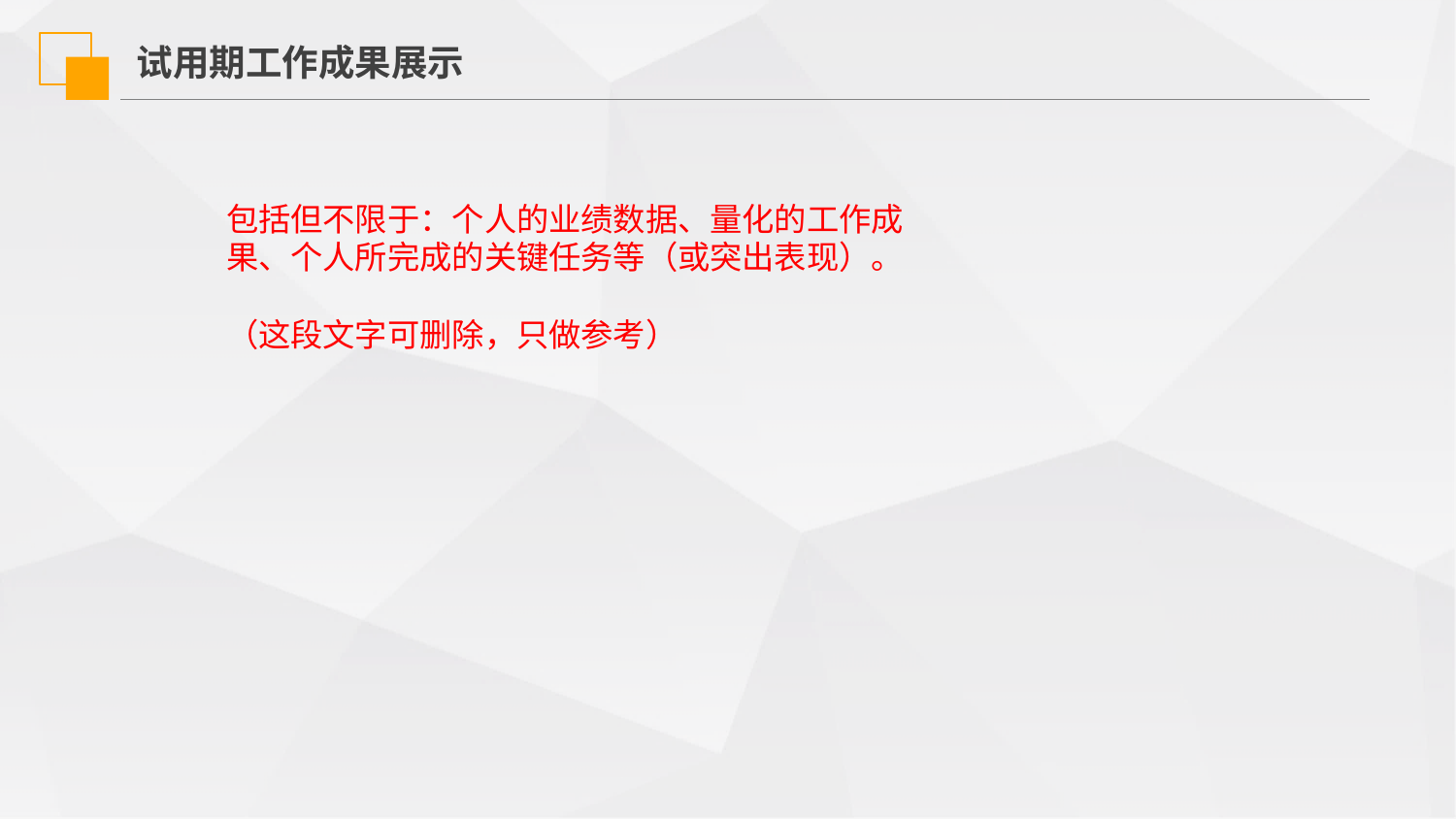

试用期工作成果展示
包括但不限于：个人的业绩数据、量化的工作成果、个人所完成的关键任务等（或突出表现）。

（这段文字可删除，只做参考）